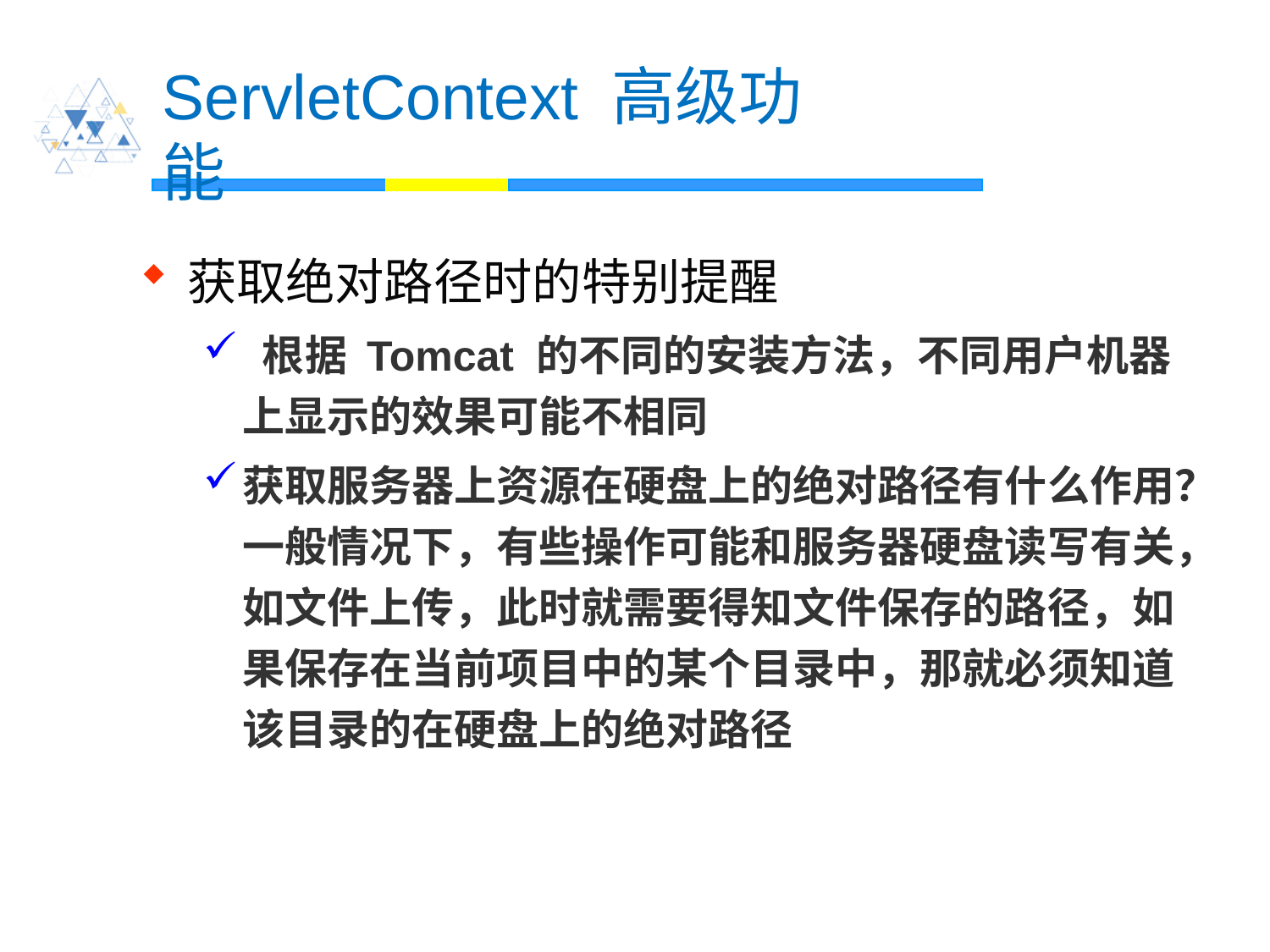

# ServletContext 高级功能
获取绝对路径时的特别提醒
 根据 Tomcat 的不同的安装方法，不同用户机器上显示的效果可能不相同
获取服务器上资源在硬盘上的绝对路径有什么作用？一般情况下，有些操作可能和服务器硬盘读写有关，如文件上传，此时就需要得知文件保存的路径，如果保存在当前项目中的某个目录中，那就必须知道该目录的在硬盘上的绝对路径